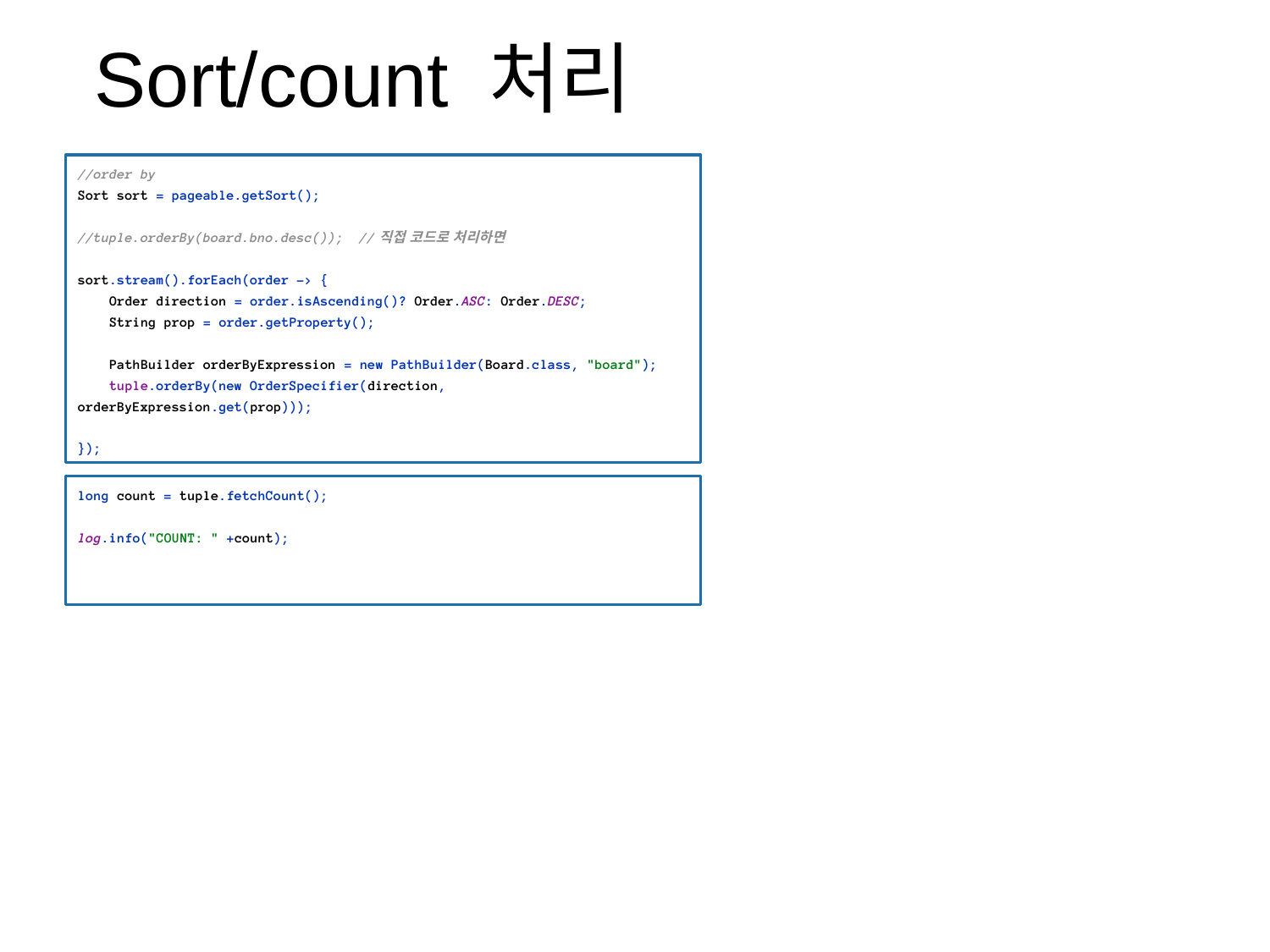

# Sort/count 처리
//order by
Sort sort = pageable.getSort();
//tuple.orderBy(board.bno.desc());  //직접 코드로 처리하면
sort.stream().forEach(order -> {
    Order direction = order.isAscending()? Order.ASC: Order.DESC;
    String prop = order.getProperty();
    PathBuilder orderByExpression = new PathBuilder(Board.class, "board");
    tuple.orderBy(new OrderSpecifier(direction, orderByExpression.get(prop)));
});
long count = tuple.fetchCount();
log.info("COUNT: " +count);